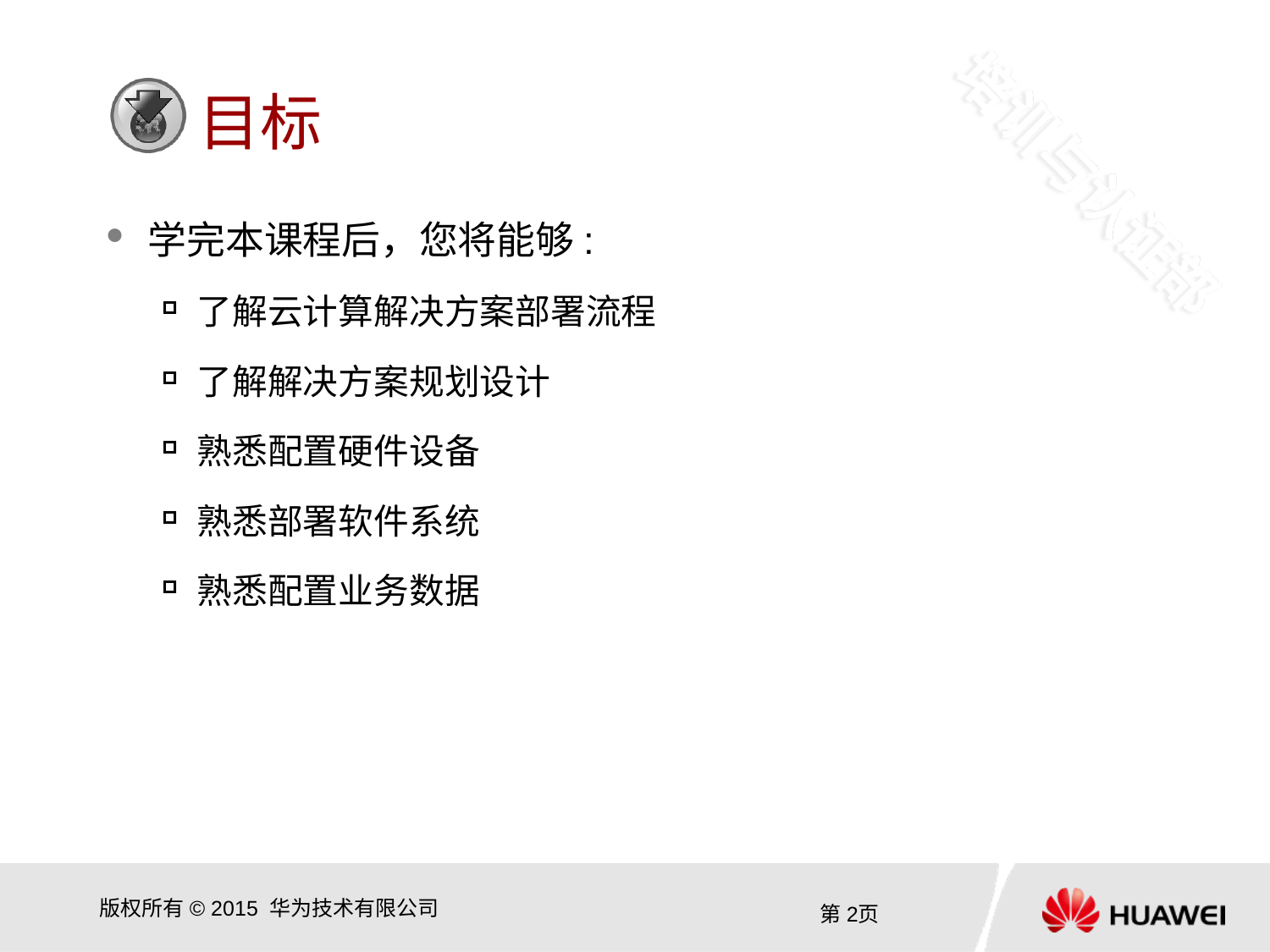

学完本课程后，您将能够:
了解云计算解决方案部署流程
了解解决方案规划设计
熟悉配置硬件设备
熟悉部署软件系统
熟悉配置业务数据